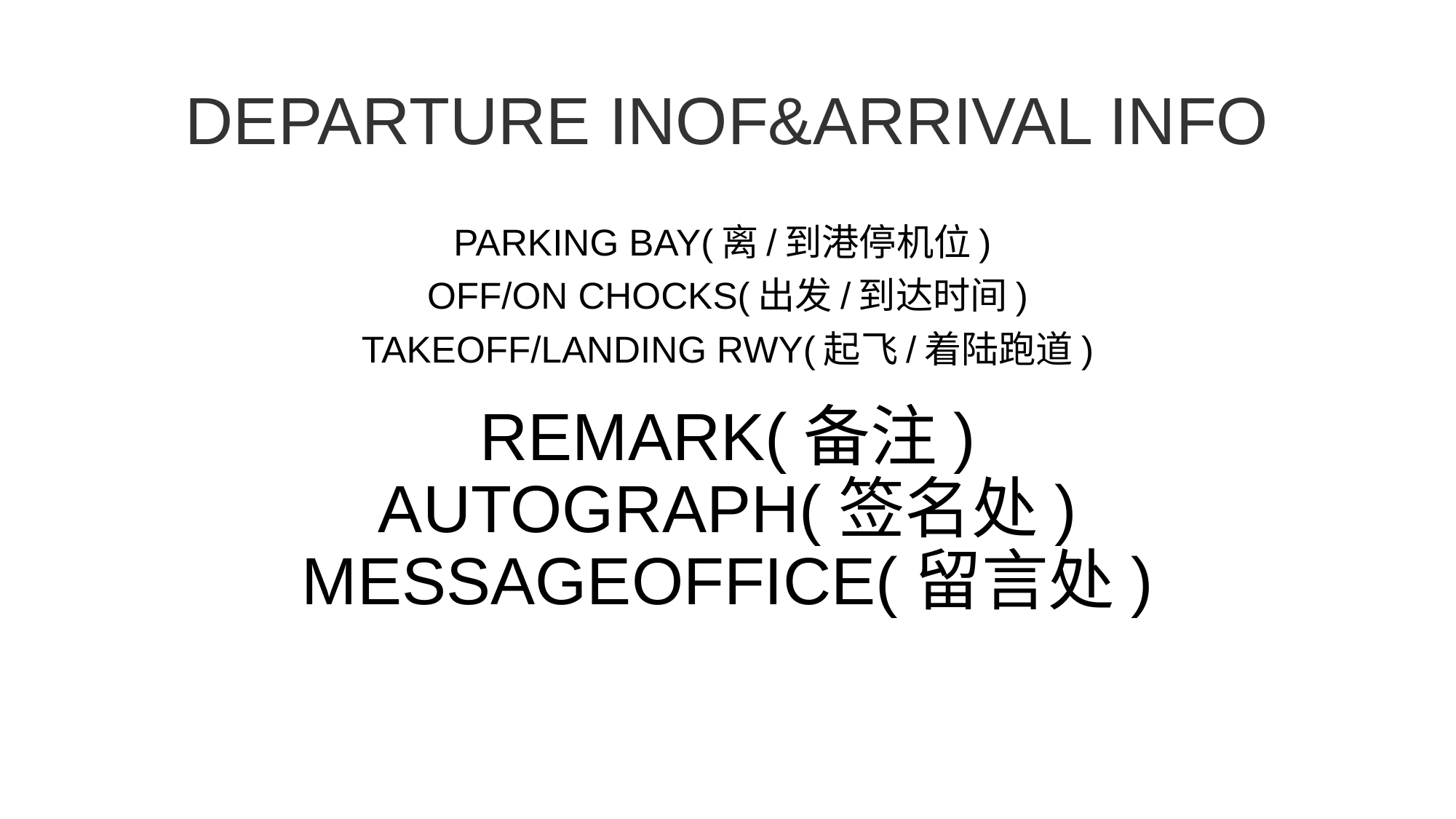

# DEPARTURE INOF&ARRIVAL INFO
PARKING BAY(离/到港停机位)
OFF/ON CHOCKS(出发/到达时间)
TAKEOFF/LANDING RWY(起飞/着陆跑道)
REMARK(备注)
AUTOGRAPH(签名处)
MESSAGEOFFICE(留言处)